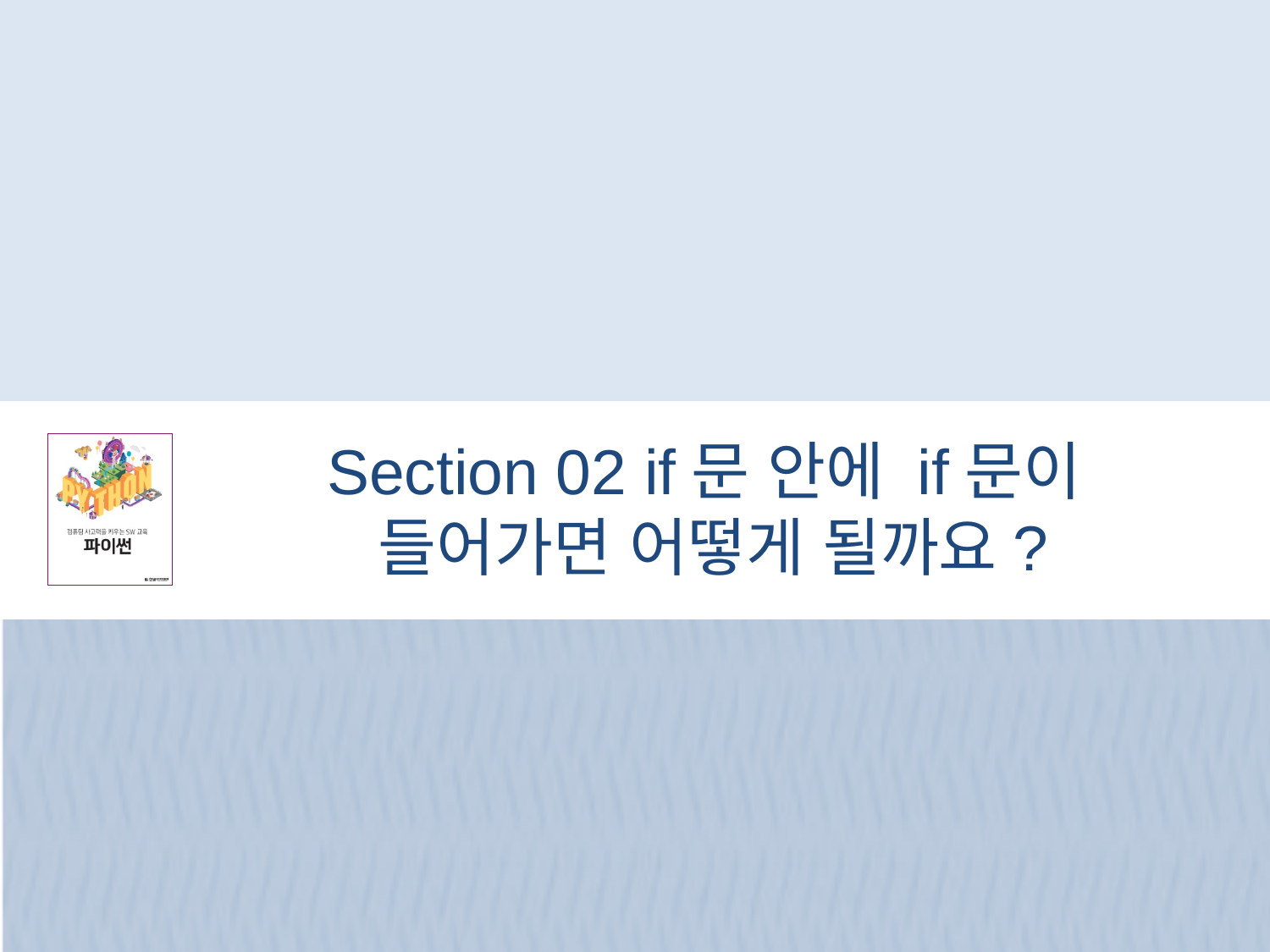

# Section 02 if문 안에 if문이 들어가면 어떻게 될까요?